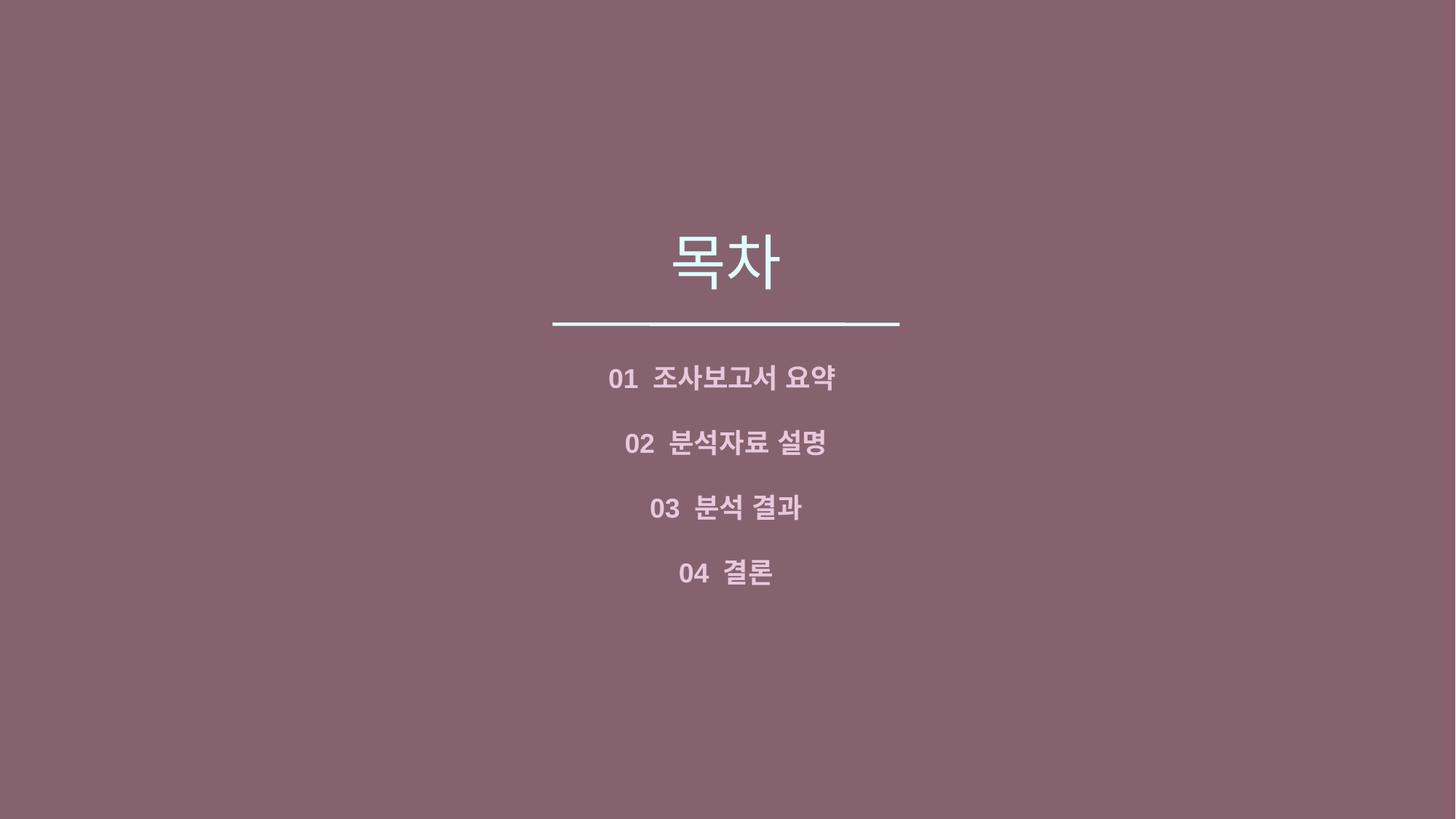

목차
01 조사보고서 요약
02 분석자료 설명
03 분석 결과
04 결론